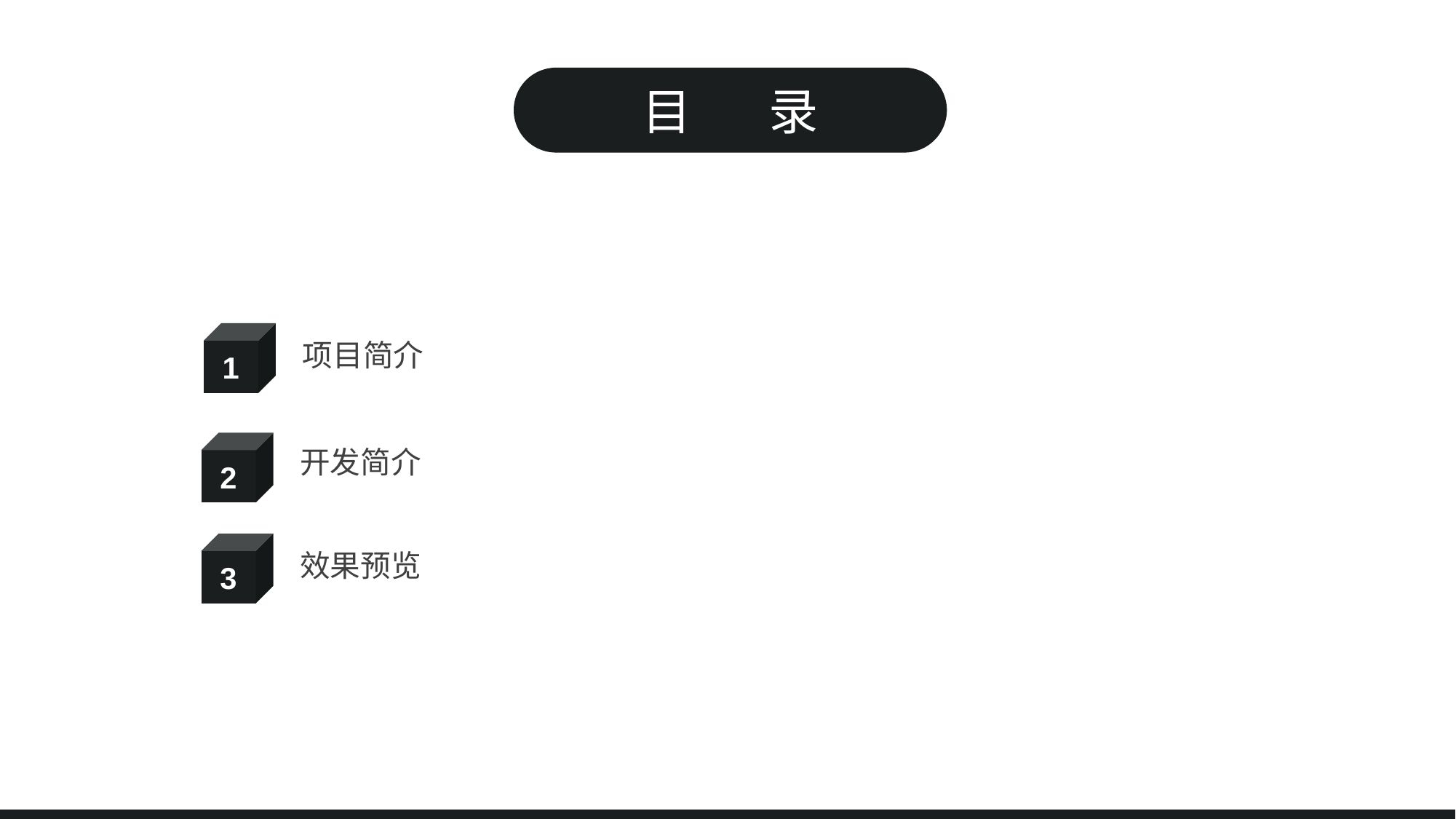

目       录
项目简介
1
开发简介
2
效果预览
3